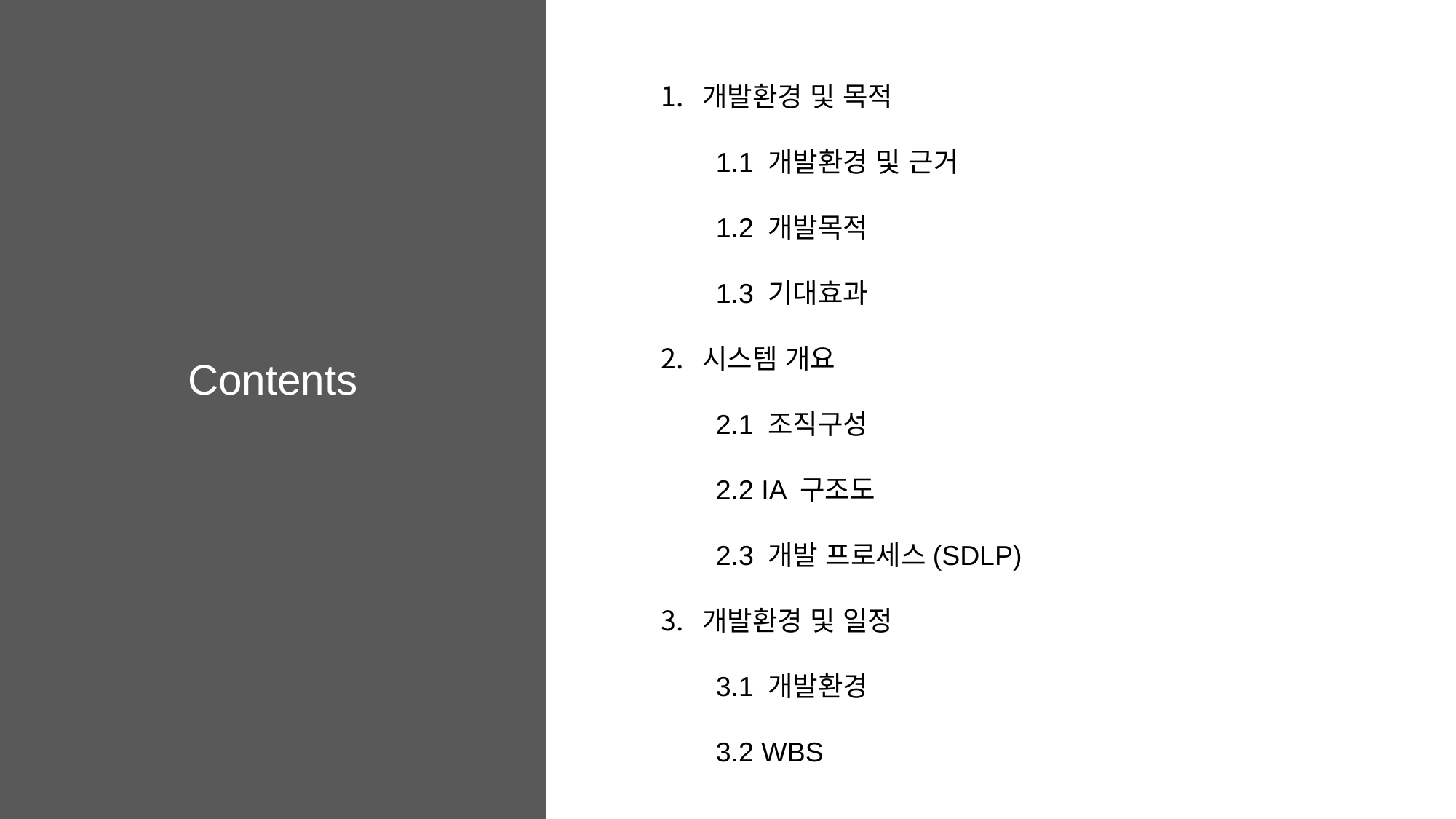

개발환경 및 목적
1.1 개발환경 및 근거
1.2 개발목적
1.3 기대효과
시스템 개요
2.1 조직구성
2.2 IA 구조도
2.3 개발 프로세스(SDLP)
개발환경 및 일정
3.1 개발환경
3.2 WBS
# Contents